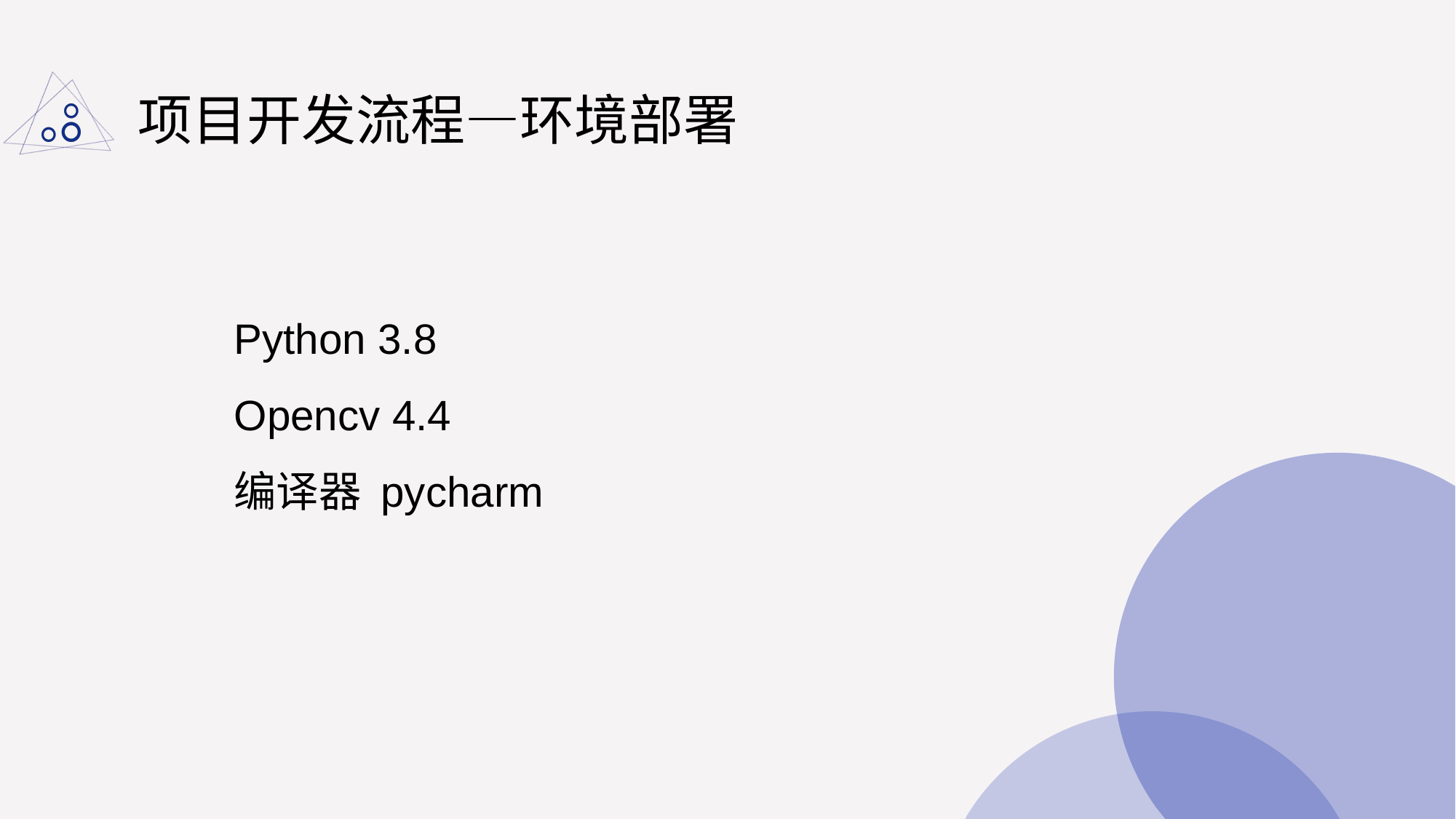

# 项目开发流程—环境部署
Python 3.8
Opencv 4.4
编译器 pycharm